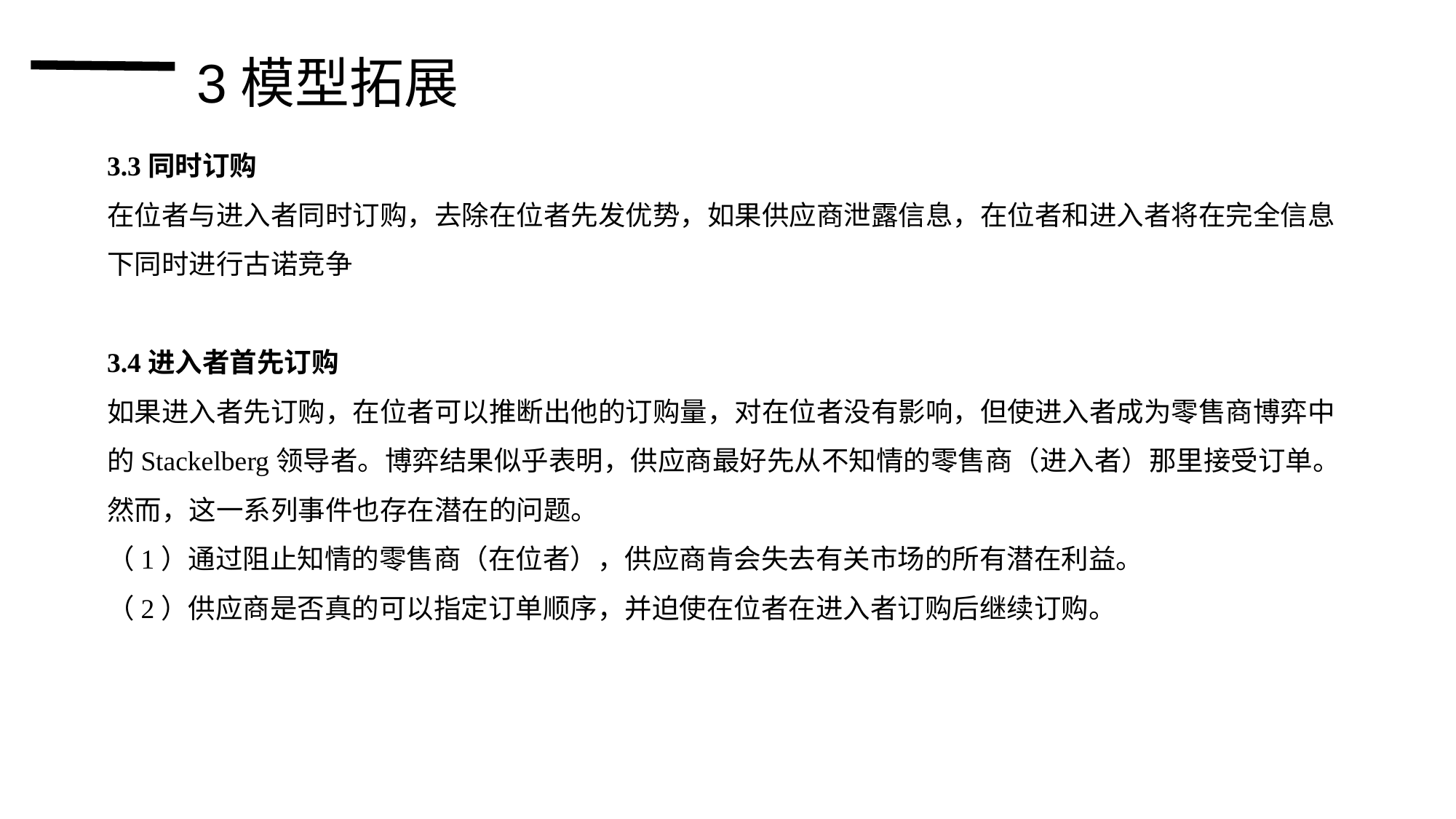

3模型拓展
3.3同时订购
在位者与进入者同时订购，去除在位者先发优势，如果供应商泄露信息，在位者和进入者将在完全信息下同时进行古诺竞争

3.4进入者首先订购
如果进入者先订购，在位者可以推断出他的订购量，对在位者没有影响，但使进入者成为零售商博弈中的Stackelberg领导者。博弈结果似乎表明，供应商最好先从不知情的零售商（进入者）那里接受订单。然而，这一系列事件也存在潜在的问题。
（1）通过阻止知情的零售商（在位者），供应商肯会失去有关市场的所有潜在利益。
（2）供应商是否真的可以指定订单顺序，并迫使在位者在进入者订购后继续订购。